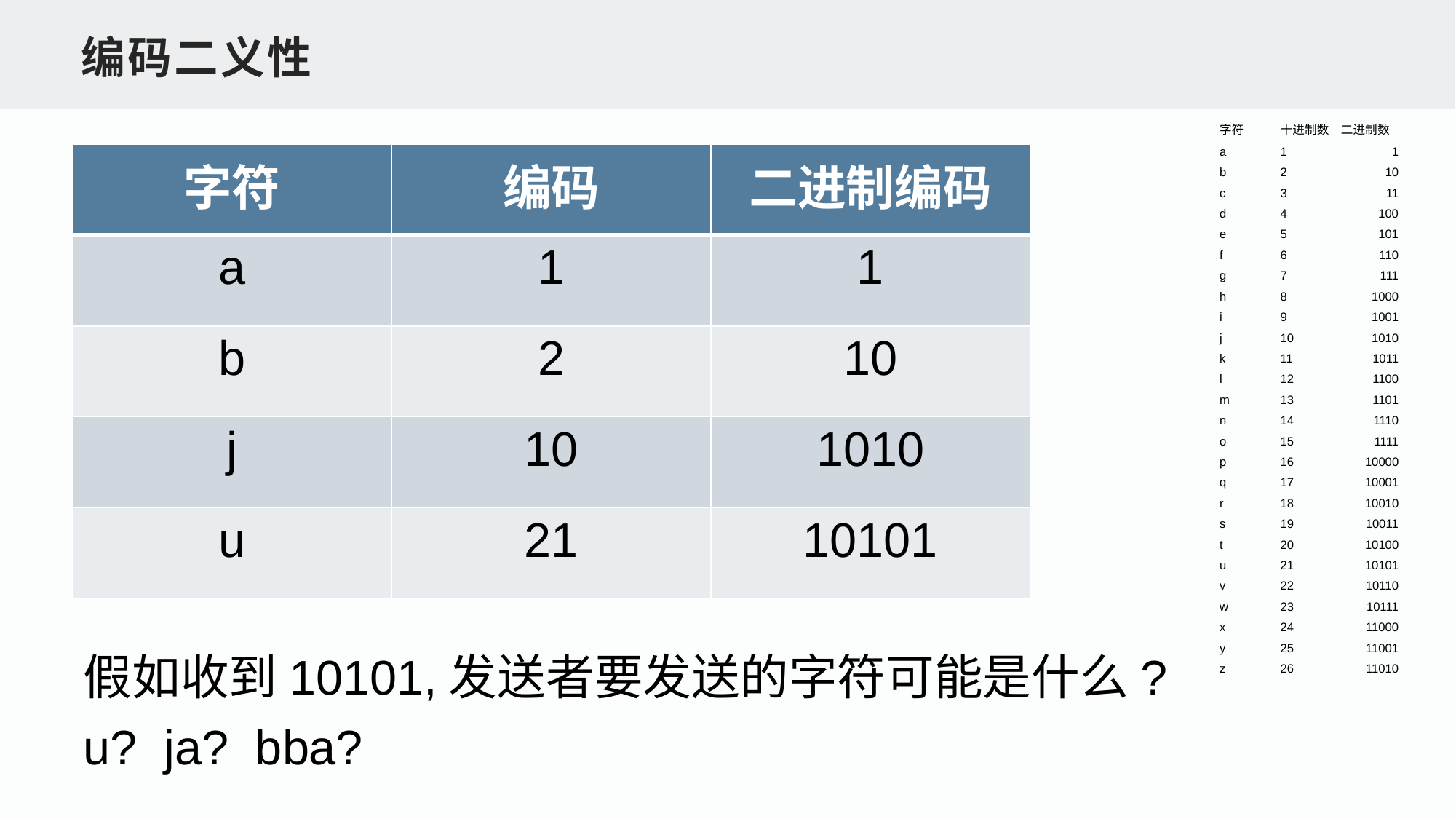

编码二义性
| 字符 | 十进制数 | 二进制数 |
| --- | --- | --- |
| a | 1 | 1 |
| b | 2 | 10 |
| c | 3 | 11 |
| d | 4 | 100 |
| e | 5 | 101 |
| f | 6 | 110 |
| g | 7 | 111 |
| h | 8 | 1000 |
| i | 9 | 1001 |
| j | 10 | 1010 |
| k | 11 | 1011 |
| l | 12 | 1100 |
| m | 13 | 1101 |
| n | 14 | 1110 |
| o | 15 | 1111 |
| p | 16 | 10000 |
| q | 17 | 10001 |
| r | 18 | 10010 |
| s | 19 | 10011 |
| t | 20 | 10100 |
| u | 21 | 10101 |
| v | 22 | 10110 |
| w | 23 | 10111 |
| x | 24 | 11000 |
| y | 25 | 11001 |
| z | 26 | 11010 |
| 字符 | 编码 | 二进制编码 |
| --- | --- | --- |
| a | 1 | 1 |
| b | 2 | 10 |
| j | 10 | 1010 |
| u | 21 | 10101 |
假如收到10101,发送者要发送的字符可能是什么?
u?  ja?  bba?
6